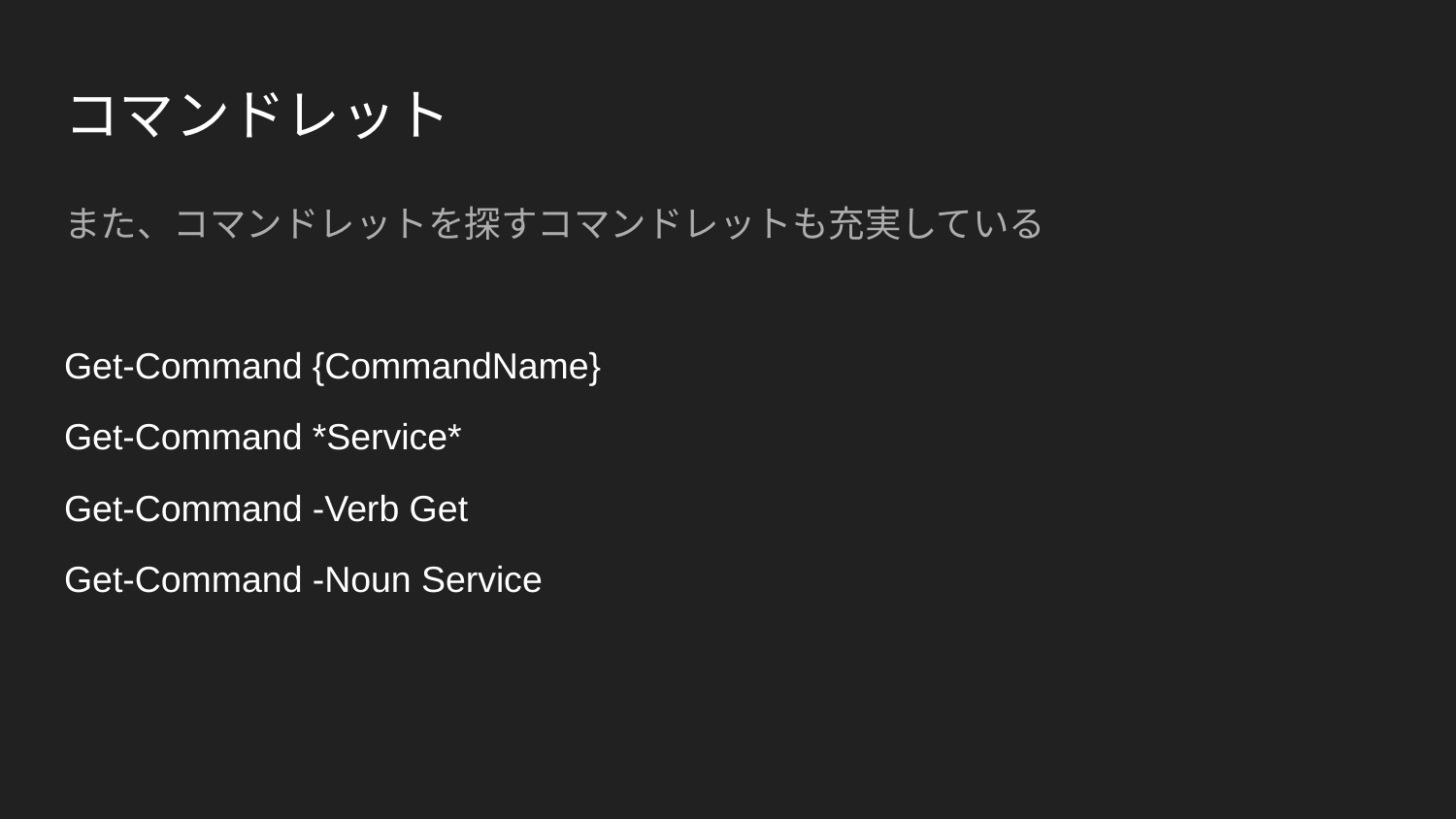

# コマンドレット
また、コマンドレットを探すコマンドレットも充実している

Get-Command {CommandName}
Get-Command *Service*
Get-Command -Verb Get
Get-Command -Noun Service